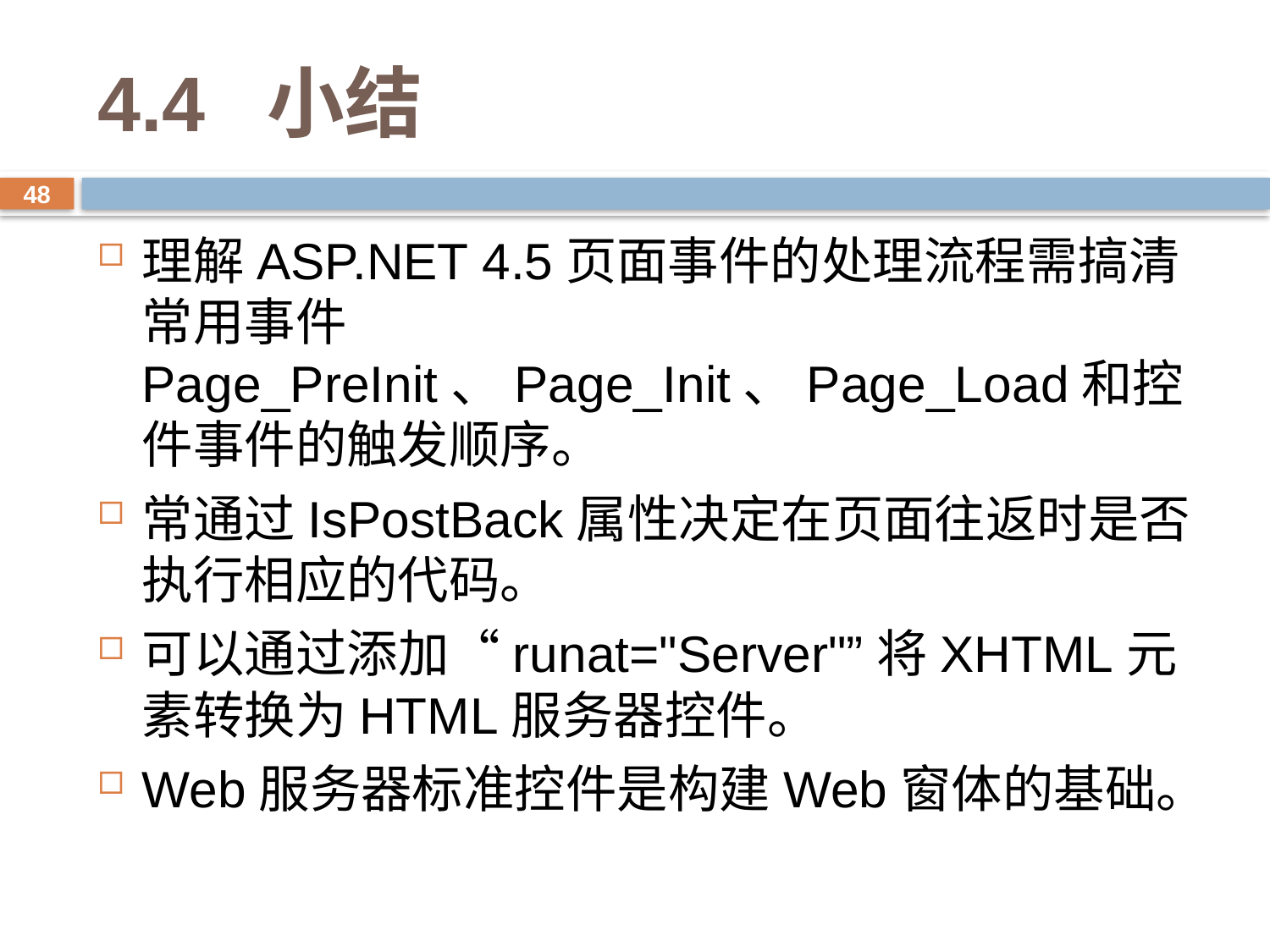

# 4.4  小结
48
理解ASP.NET 4.5页面事件的处理流程需搞清常用事件Page_PreInit、Page_Init、Page_Load和控件事件的触发顺序。
常通过IsPostBack属性决定在页面往返时是否执行相应的代码。
可以通过添加“runat="Server"”将XHTML元素转换为HTML服务器控件。
Web服务器标准控件是构建Web窗体的基础。